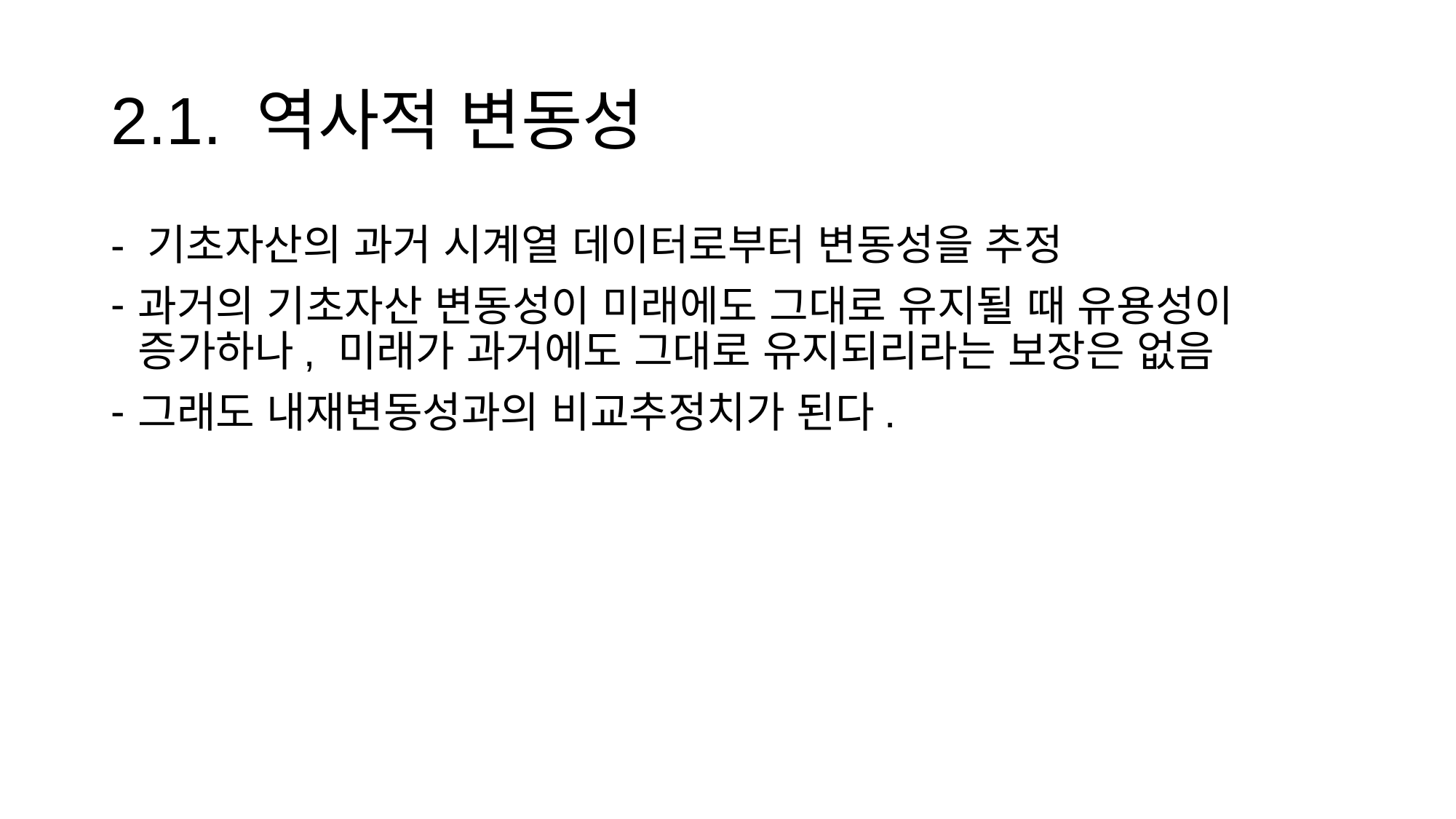

# 2.1. 역사적 변동성
- 기초자산의 과거 시계열 데이터로부터 변동성을 추정
과거의 기초자산 변동성이 미래에도 그대로 유지될 때 유용성이 증가하나, 미래가 과거에도 그대로 유지되리라는 보장은 없음
그래도 내재변동성과의 비교추정치가 된다.